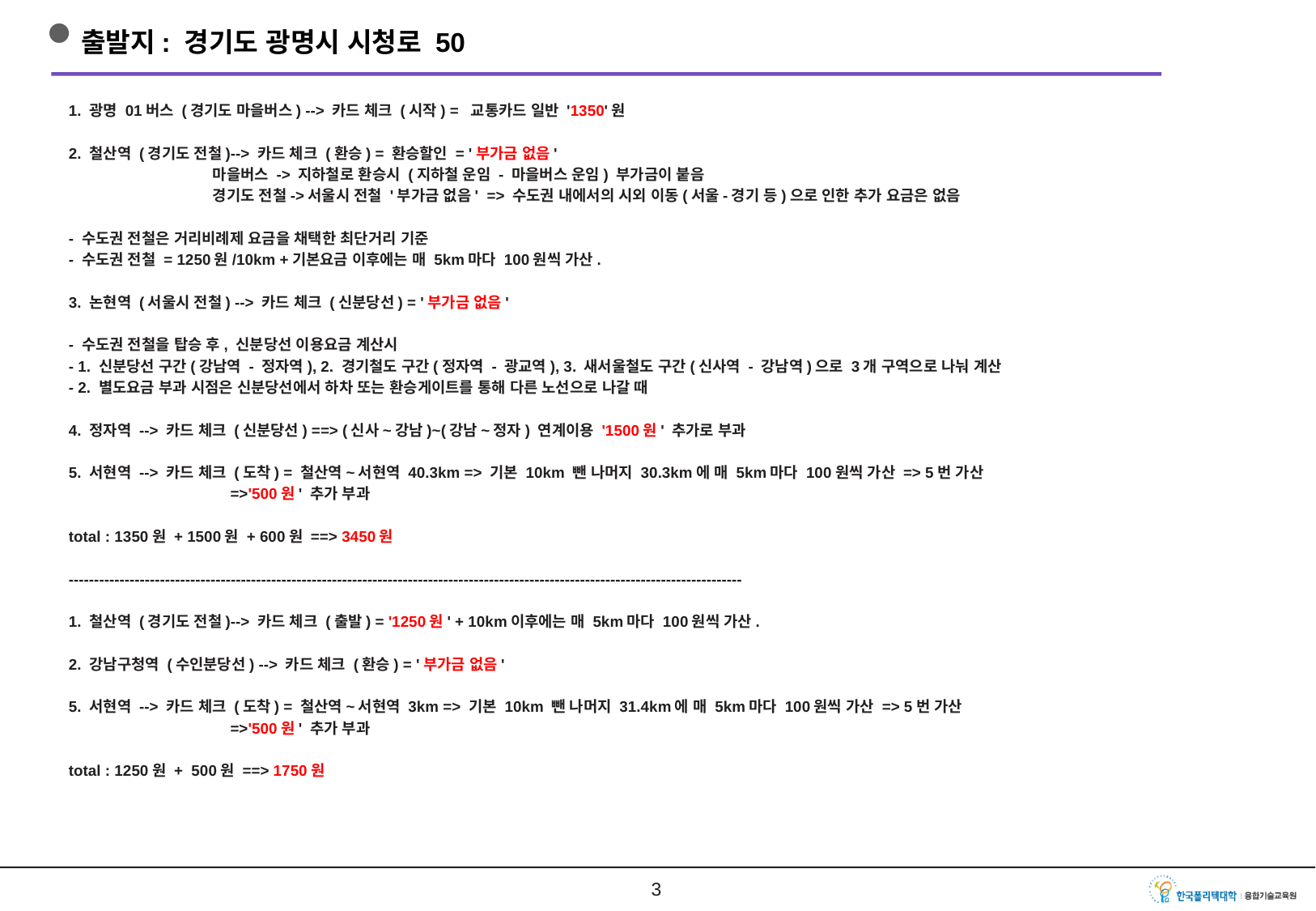

# 출발지: 경기도 광명시 시청로 50
1. 광명 01버스 (경기도 마을버스) --> 카드 체크 (시작) =  교통카드 일반 '1350'원

2. 철산역 (경기도 전철)--> 카드 체크 (환승) = 환승할인 = '부가금 없음'
                                 마을버스 -> 지하철로 환승시 (지하철 운임 - 마을버스 운임) 부가금이 붙음
                                 경기도 전철->서울시 전철 '부가금 없음'  => 수도권 내에서의 시외 이동(서울-경기 등)으로 인한 추가 요금은 없음

- 수도권 전철은 거리비례제 요금을 채택한 최단거리 기준
- 수도권 전철 = 1250원/10km +기본요금 이후에는 매 5km마다 100원씩 가산.

3. 논현역 (서울시 전철) --> 카드 체크 (신분당선) = '부가금 없음'

- 수도권 전철을 탑승 후, 신분당선 이용요금 계산시
- 1. 신분당선 구간(강남역 - 정자역), 2. 경기철도 구간(정자역 - 광교역), 3. 새서울철도 구간(신사역 - 강남역)으로 3개 구역으로 나눠 계산
- 2. 별도요금 부과 시점은 신분당선에서 하차 또는 환승게이트를 통해 다른 노선으로 나갈 때

4. 정자역 --> 카드 체크 (신분당선) ==> (신사~강남)~(강남~정자) 연계이용 '1500원' 추가로 부과

5. 서현역 --> 카드 체크 (도착) = 철산역~서현역 40.3km => 기본 10km 뺀 나머지 30.3km에 매 5km마다 100원씩 가산 => 5번 가산
                                      =>'500원' 추가 부과

total : 1350원 + 1500원 + 600원 ==> 3450원

-------------------------------------------------------------------------------------------------------------------------------------

1. 철산역 (경기도 전철)--> 카드 체크 (출발) = '1250원' + 10km이후에는 매 5km마다 100원씩 가산.

2. 강남구청역 (수인분당선) --> 카드 체크 (환승) = '부가금 없음'

5. 서현역 --> 카드 체크 (도착) = 철산역~서현역 3km => 기본 10km 뺀 나머지 31.4km에 매 5km마다 100원씩 가산 => 5번 가산
                                      =>'500원' 추가 부과

total : 1250원 +  500원 ==> 1750원
3